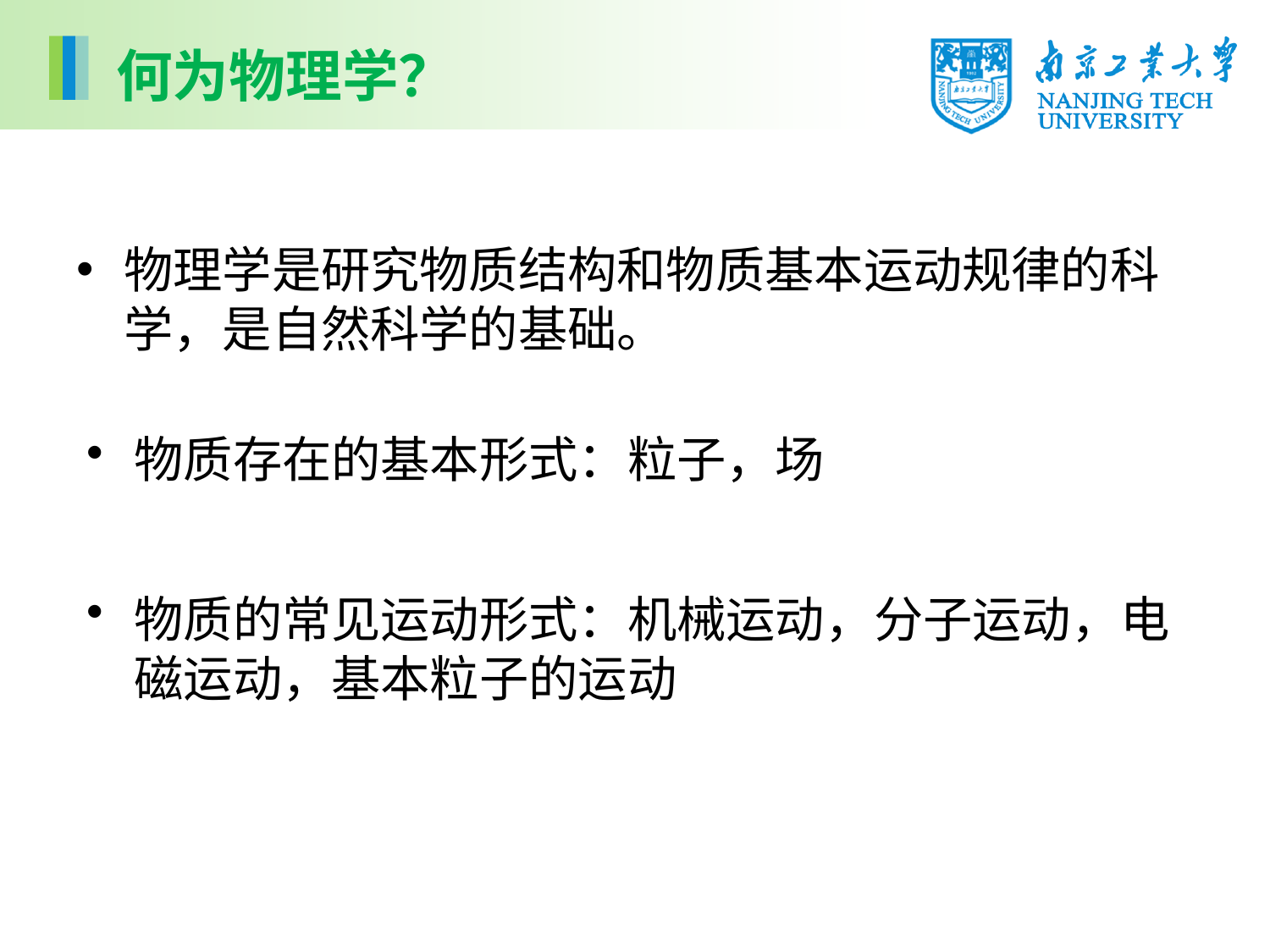

# 何为物理学？
物理学是研究物质结构和物质基本运动规律的科学，是自然科学的基础。
物质存在的基本形式：粒子，场
物质的常见运动形式：机械运动，分子运动，电磁运动，基本粒子的运动